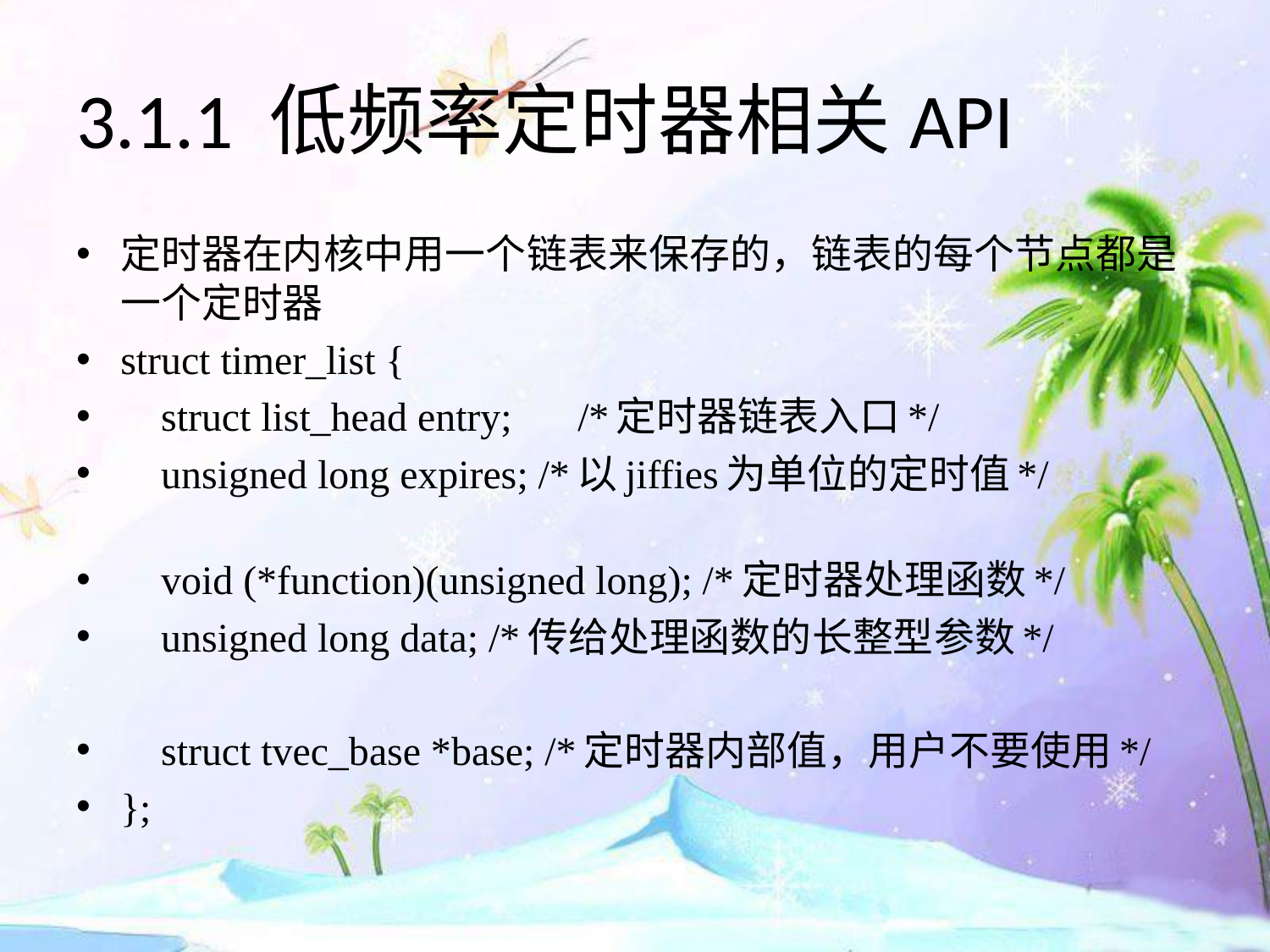

# 3.1.1 低频率定时器相关API
定时器在内核中用一个链表来保存的，链表的每个节点都是一个定时器
struct timer_list {
    struct list_head entry;	/*定时器链表入口*/
    unsigned long expires; /*以jiffies为单位的定时值*/

    void (*function)(unsigned long); /*定时器处理函数*/
    unsigned long data; /*传给处理函数的长整型参数*/

    struct tvec_base *base; /*定时器内部值，用户不要使用*/
};